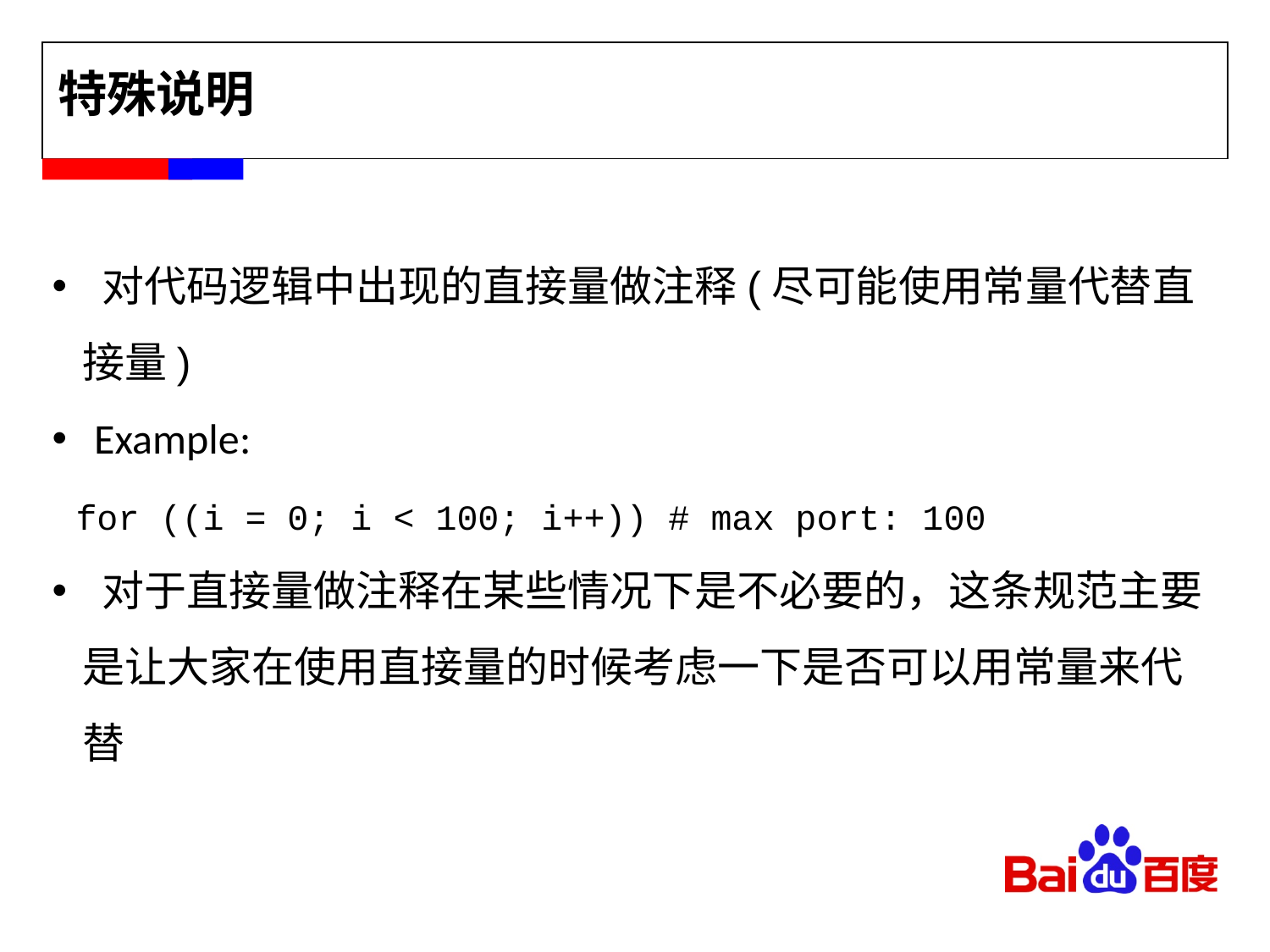

# 特殊说明
 对代码逻辑中出现的直接量做注释(尽可能使用常量代替直接量)
 Example:
  for ((i = 0; i < 100; i++)) # max port: 100
 对于直接量做注释在某些情况下是不必要的，这条规范主要是让大家在使用直接量的时候考虑一下是否可以用常量来代替